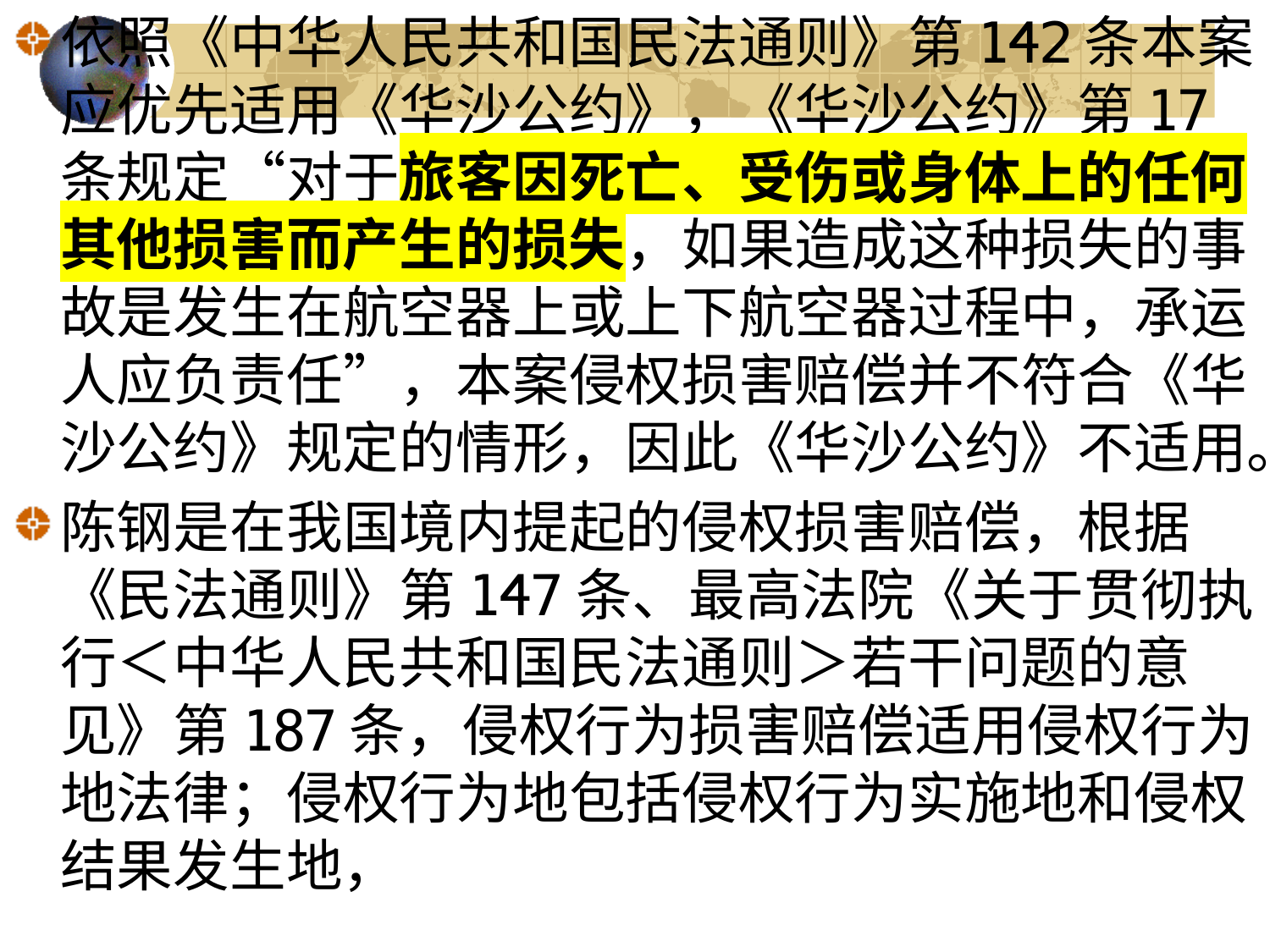

依照《中华人民共和国民法通则》第142条本案应优先适用《华沙公约》，《华沙公约》第17条规定“对于旅客因死亡、受伤或身体上的任何其他损害而产生的损失，如果造成这种损失的事故是发生在航空器上或上下航空器过程中，承运人应负责任”，本案侵权损害赔偿并不符合《华沙公约》规定的情形，因此《华沙公约》不适用。
陈钢是在我国境内提起的侵权损害赔偿，根据《民法通则》第147条、最高法院《关于贯彻执行＜中华人民共和国民法通则＞若干问题的意见》第187条，侵权行为损害赔偿适用侵权行为地法律；侵权行为地包括侵权行为实施地和侵权结果发生地，